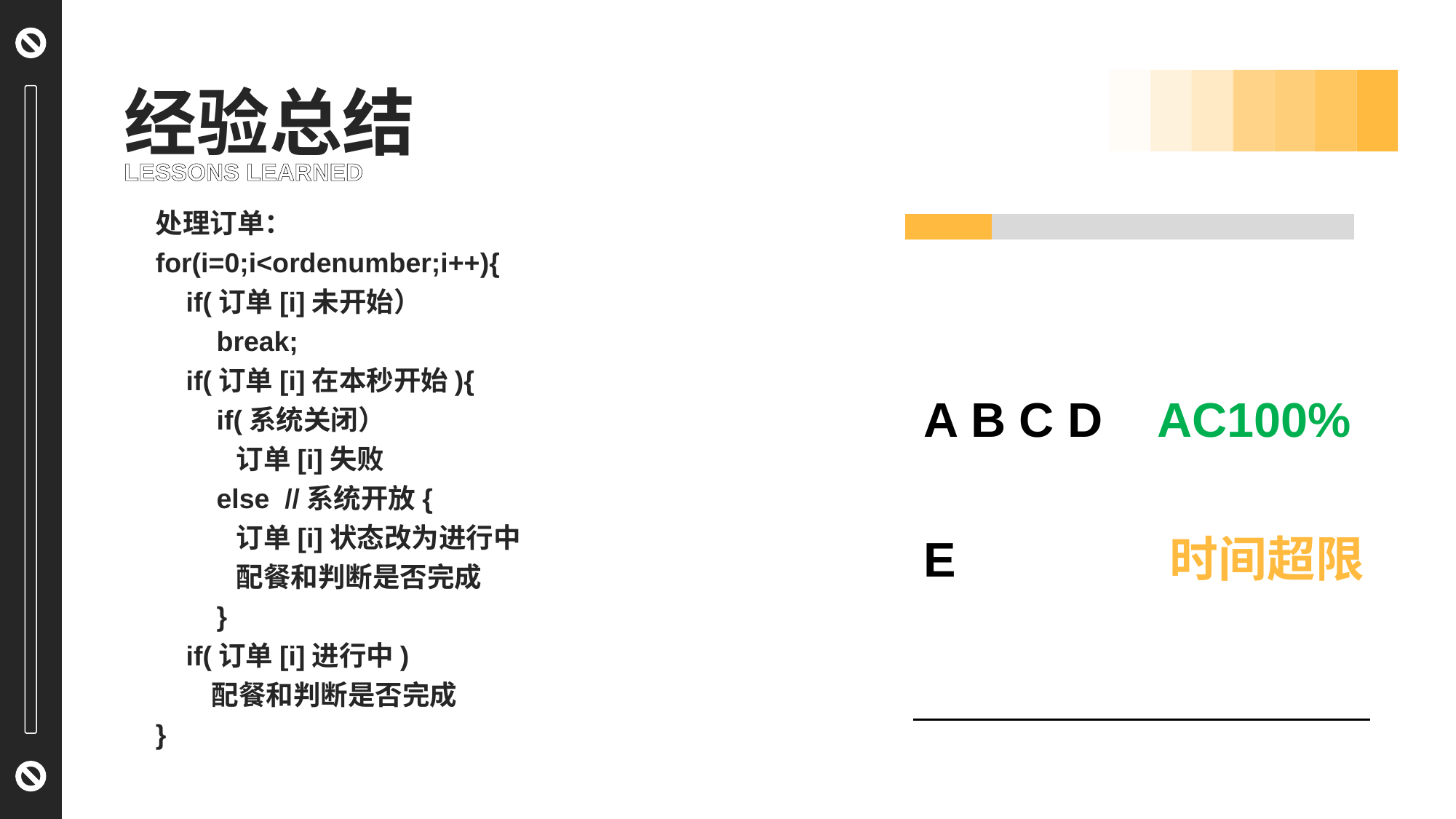

经验总结
LESSONS LEARNED

### Chart

| Category | 系列 1 | 系列 2 |
|---|---|---|
| 类别 1 | 0.24 | 1.0 |
处理订单：
for(i=0;i<ordenumber;i++){
    if(订单[i]未开始）
        break;
    if(订单[i]在本秒开始){
        if(系统关闭）
            订单[i]失败
        else  //系统开放{
            订单[i]状态改为进行中
            配餐和判断是否完成
        }
    if(订单[i]进行中)
        配餐和判断是否完成
}
A B C D    AC100%

E               时间超限